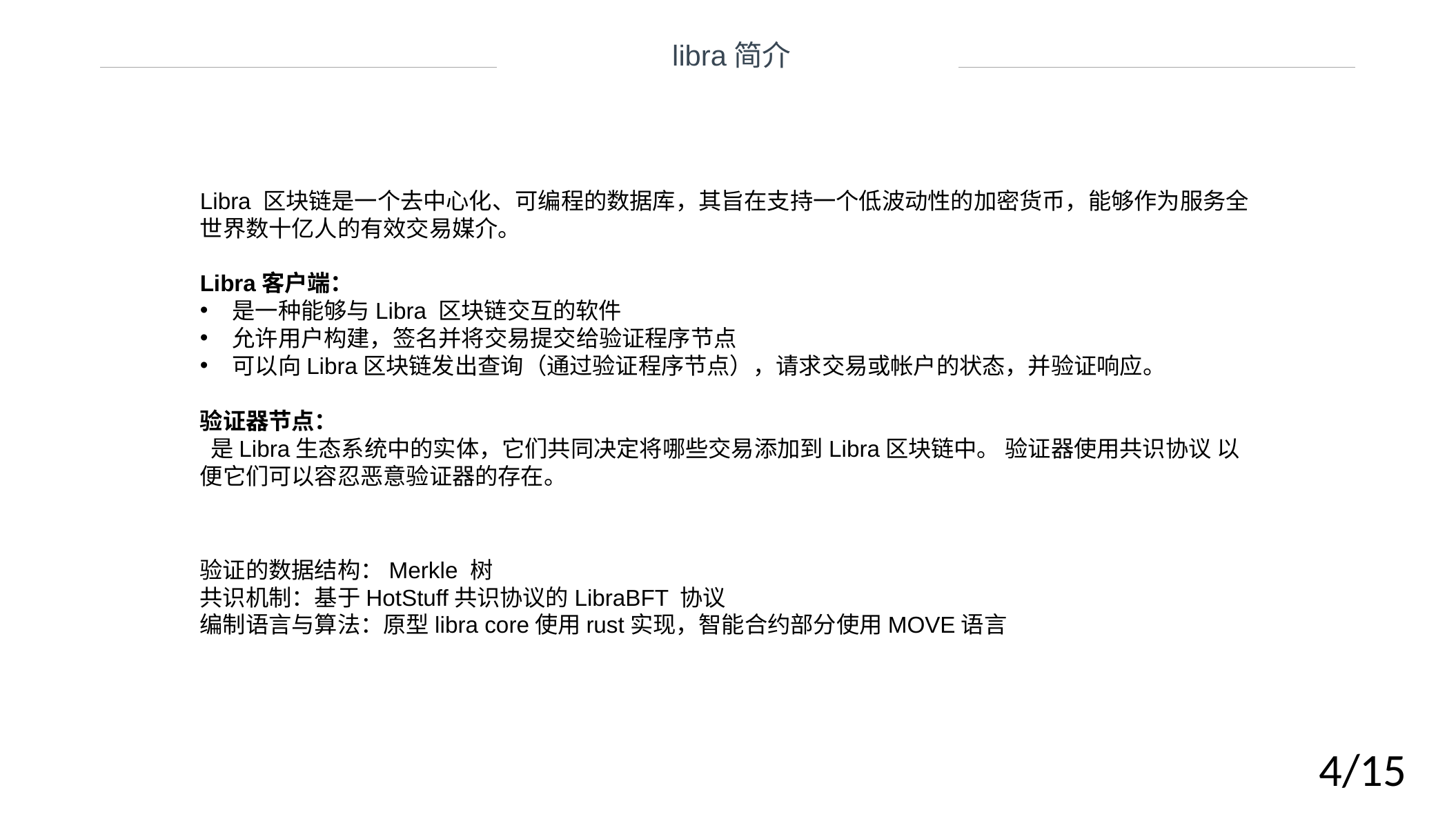

libra简介
Libra 区块链是一个去中心化、可编程的数据库，其旨在支持一个低波动性的加密货币，能够作为服务全世界数十亿人的有效交易媒介。

Libra客户端：
是一种能够与Libra 区块链交互的软件
允许用户构建，签名并将交易提交给验证程序节点
可以向Libra区块链发出查询（通过验证程序节点），请求交易或帐户的状态，并验证响应。

验证器节点：
 是Libra生态系统中的实体，它们共同决定将哪些交易添加到Libra区块链中。 验证器使用共识协议 以便它们可以容忍恶意验证器的存在。

验证的数据结构：Merkle 树
共识机制：基于HotStuff共识协议的LibraBFT 协议
编制语言与算法：原型libra core使用rust实现，智能合约部分使用MOVE语言

4/15